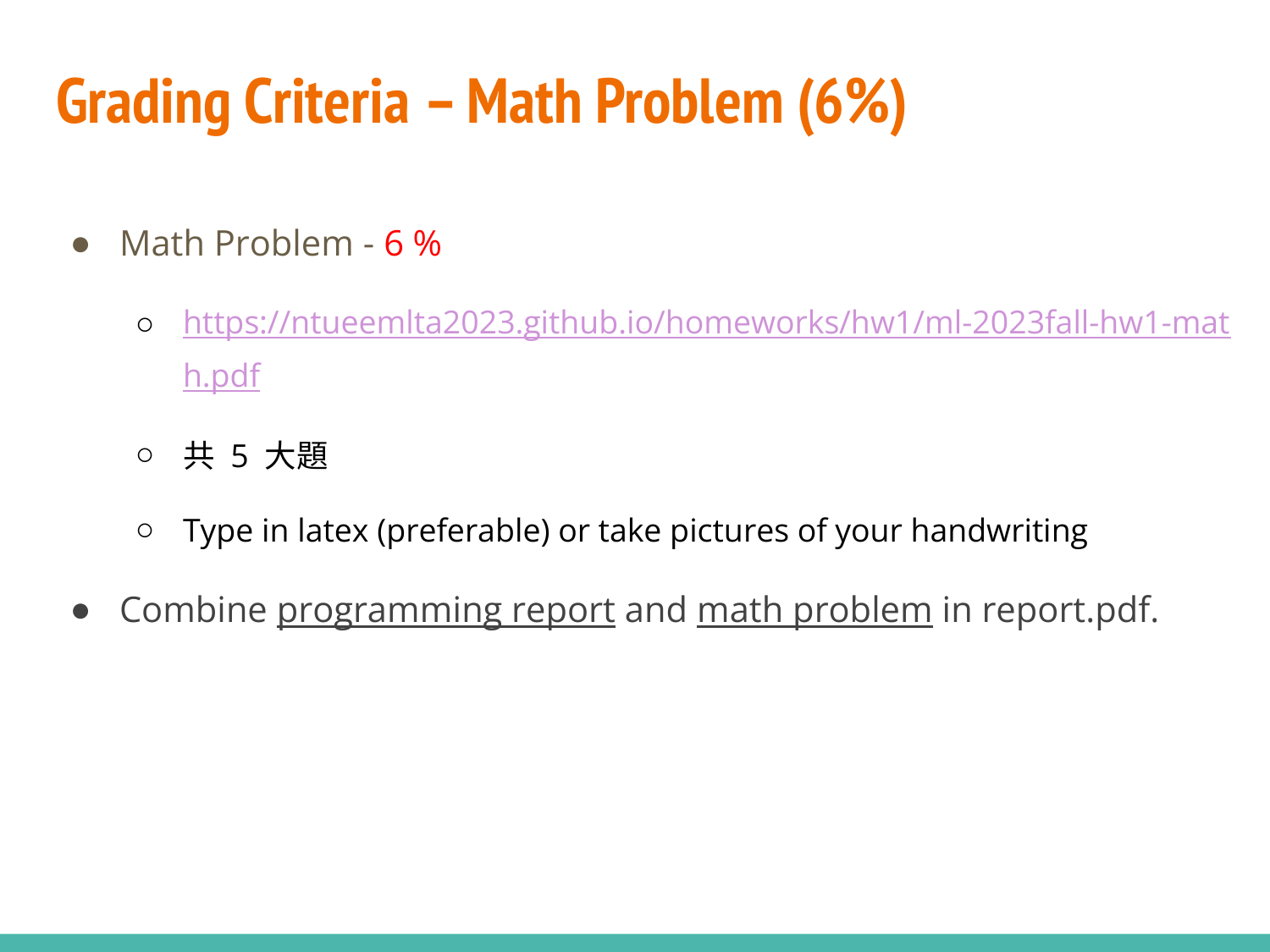

# Grading Criteria – Math Problem (6%)
Math Problem - 6 %
https://ntueemlta2023.github.io/homeworks/hw1/ml-2023fall-hw1-math.pdf
共 5 大題
Type in latex (preferable) or take pictures of your handwriting
Combine programming report and math problem in report.pdf.